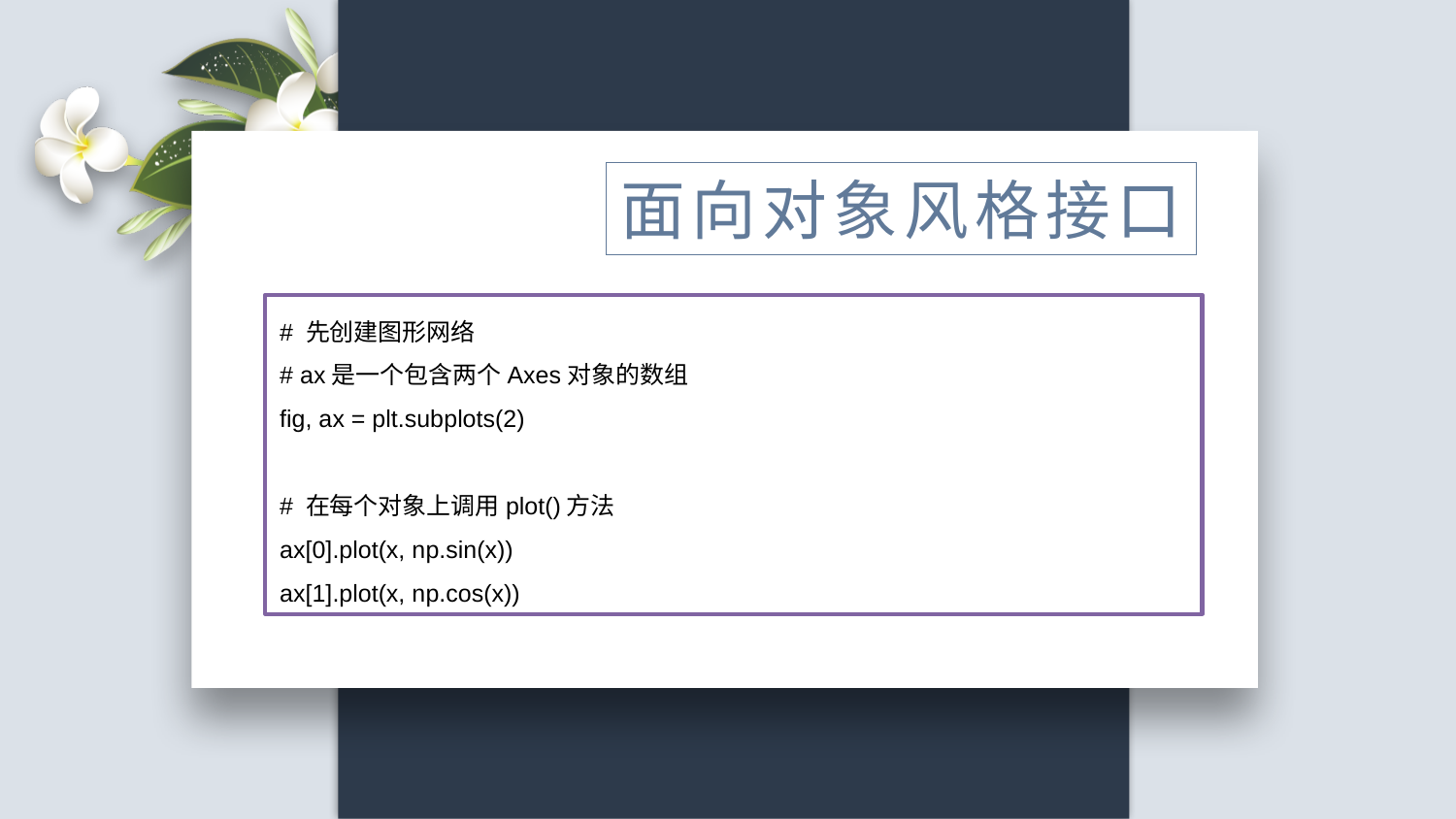

程序员，年二十有二，始从文，连考而不中。 遂习武，练武场上发一矢，中鼓吏，逐之出。 改学IT，自撰一函数，用之，堆栈溢出。
面向对象风格接口
# 先创建图形网络
# ax是一个包含两个Axes对象的数组
fig, ax = plt.subplots(2)

# 在每个对象上调用plot()方法
ax[0].plot(x, np.sin(x))
ax[1].plot(x, np.cos(x))